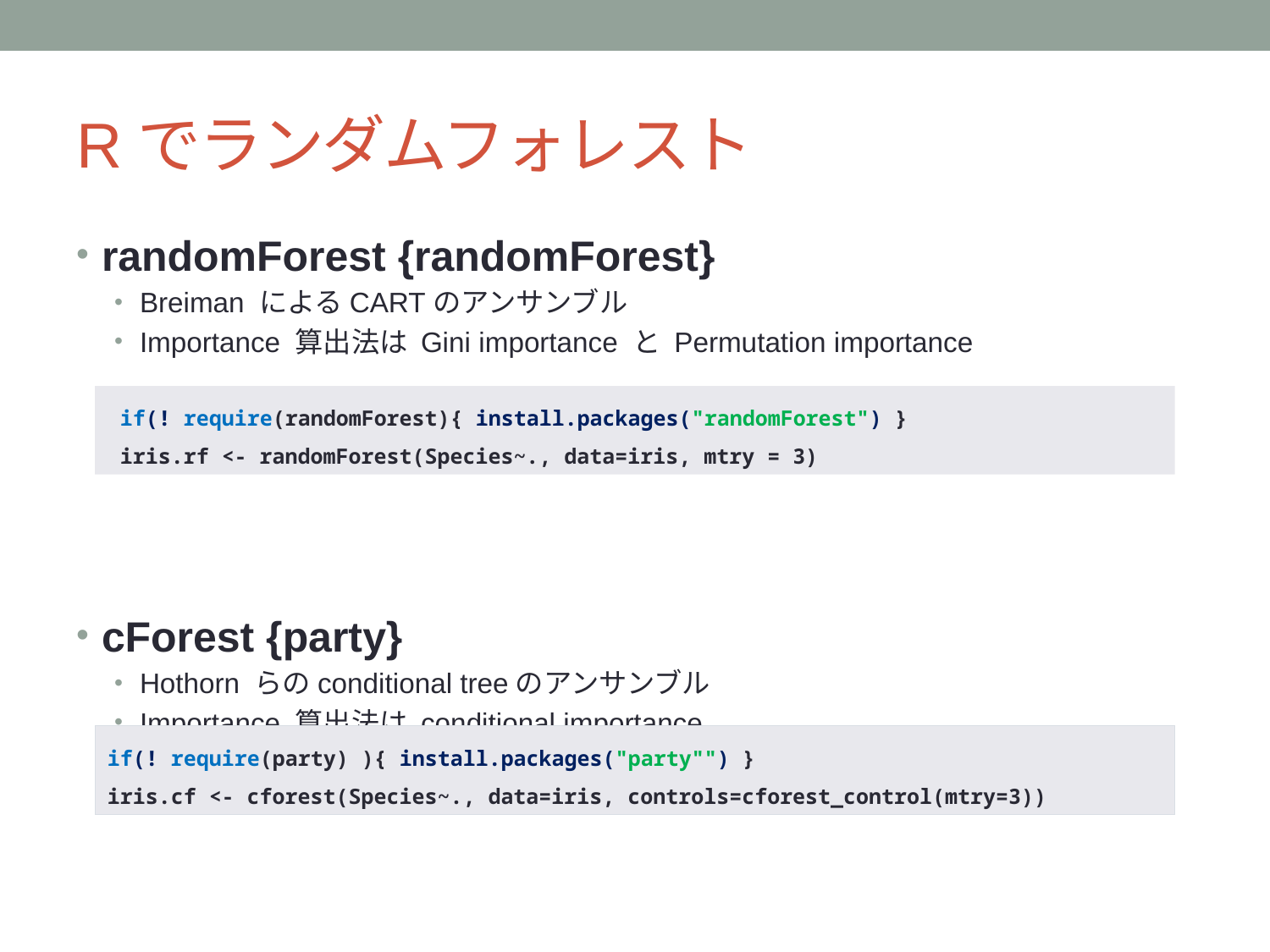

# Rでランダムフォレスト
randomForest {randomForest}
Breiman によるCARTのアンサンブル
Importance 算出法は Gini importance と Permutation importance

cForest {party}
Hothorn らのconditional treeのアンサンブル
Importance 算出法は conditional importance

 if(! require(randomForest){ install.packages("randomForest") }
 iris.rf <- randomForest(Species~., data=iris, mtry = 3)
if(! require(party) ){ install.packages("party"") }
iris.cf <- cforest(Species~., data=iris, controls=cforest_control(mtry=3))